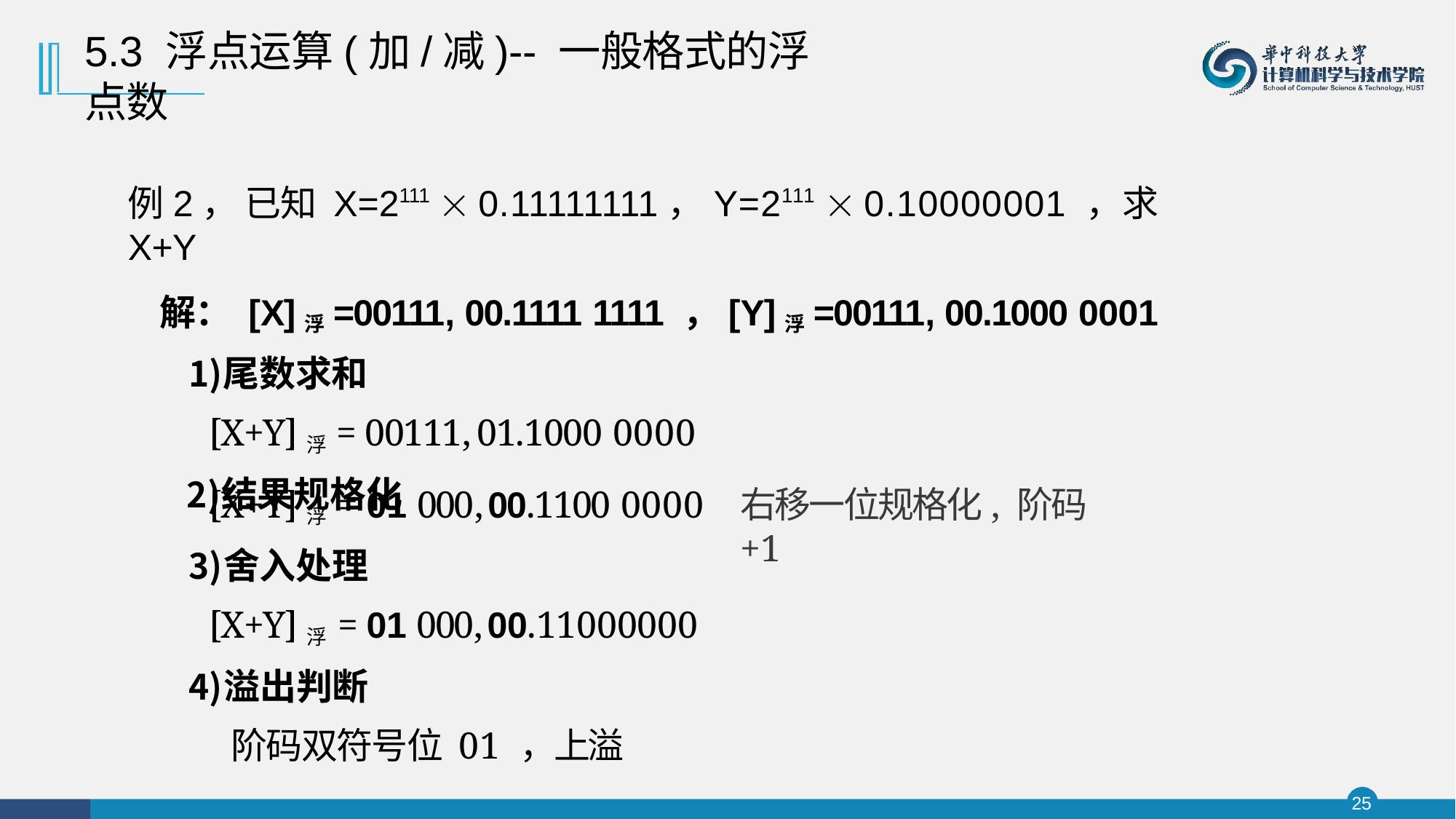

# 5.3 浮点运算(加/减)-- 一般格式的浮点数
例2， 已知 X=2111 × 0.11111111，Y=2111 × 0.10000001 ，求 X+Y
解： [X]浮=00111, 00.1111 1111 ，[Y]浮=00111, 00.1000 0001
尾数求和
[X+Y]浮 = 00111, 01.1000 0000
结果规格化
[X+Y]浮 = 01 000, 00.1100 0000
舍入处理
[X+Y]浮 = 01 000, 00.11000000
溢出判断
阶码双符号位 01 ，上溢
右移一位规格化, 阶码 +1
25